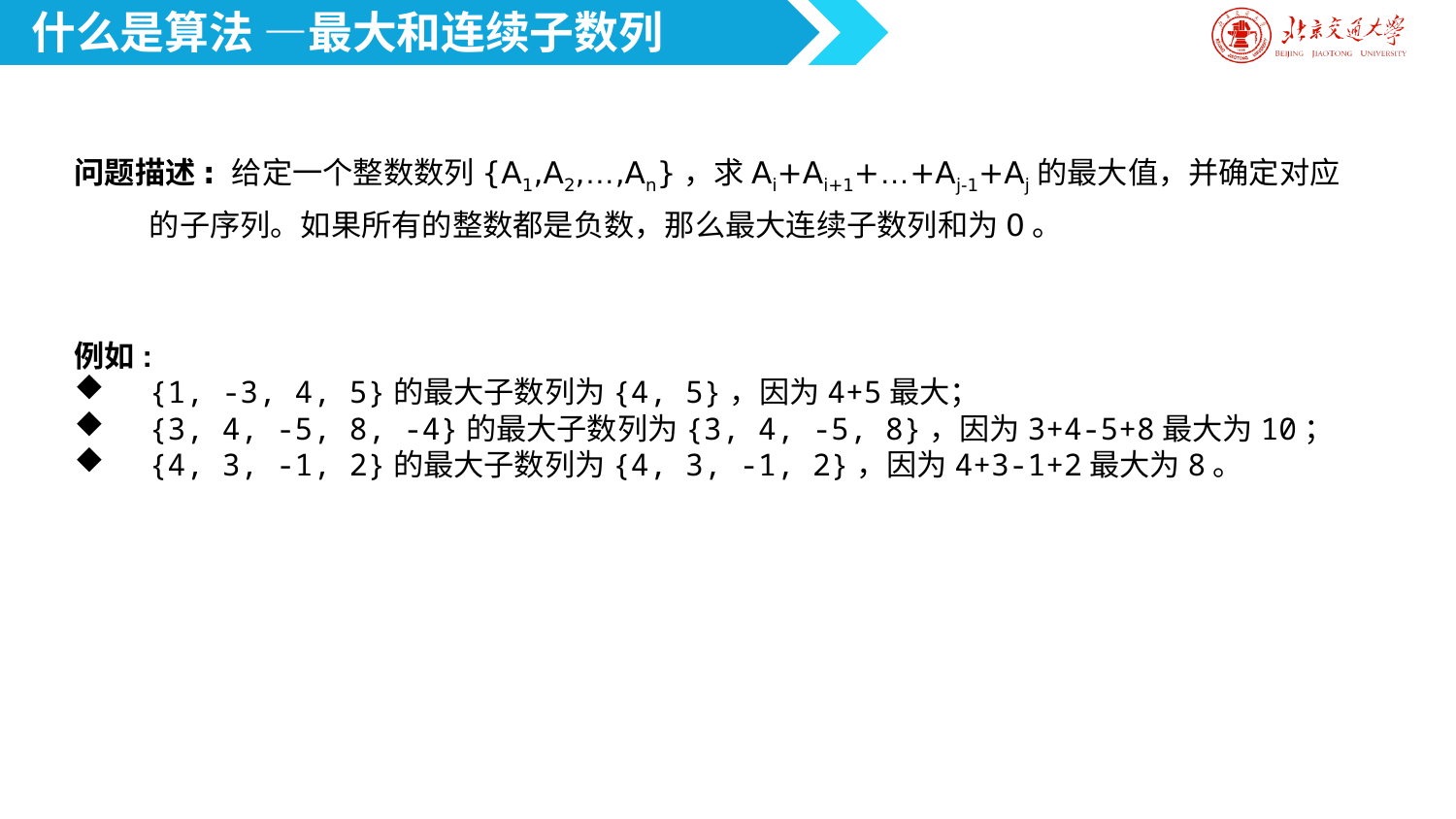

什么是算法 —最大和连续子数列
问题描述: 给定一个整数数列{A1,A2,…,An}，求Ai+Ai+1+…+Aj-1+Aj的最大值，并确定对应的子序列。如果所有的整数都是负数，那么最大连续子数列和为0。

例如:
{1, -3, 4, 5}的最大子数列为{4, 5}，因为4+5最大；
{3, 4, -5, 8, -4}的最大子数列为{3, 4, -5, 8}，因为3+4-5+8最大为10；
{4, 3, -1, 2}的最大子数列为{4, 3, -1, 2}，因为4+3-1+2最大为8。